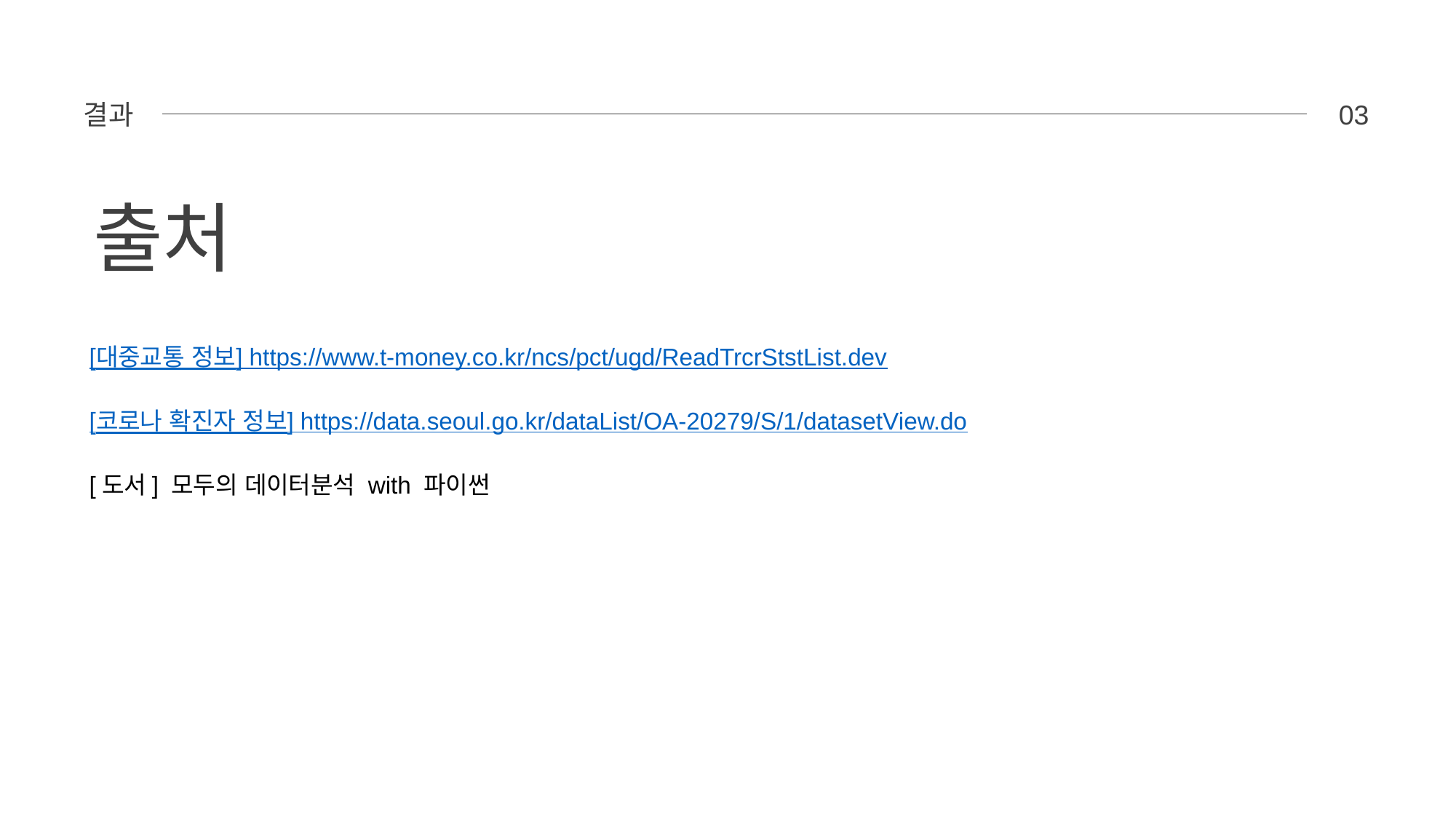

결과
03
출처

[대중교통 정보] https://www.t-money.co.kr/ncs/pct/ugd/ReadTrcrStstList.dev

[코로나 확진자 정보] https://data.seoul.go.kr/dataList/OA-20279/S/1/datasetView.do

[도서] 모두의 데이터분석 with 파이썬